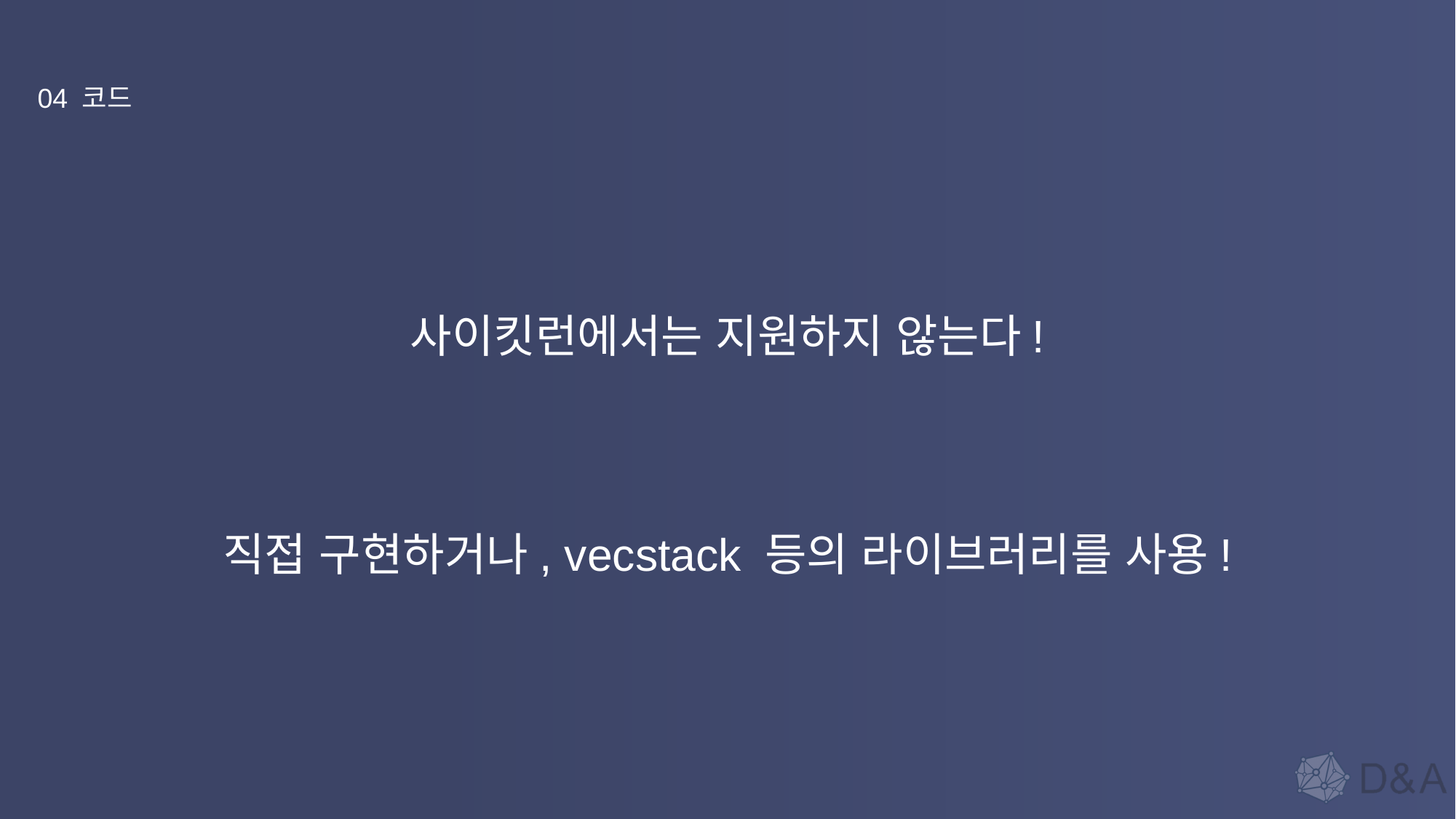

04 코드

사이킷런에서는 지원하지 않는다!

직접 구현하거나, vecstack 등의 라이브러리를 사용!